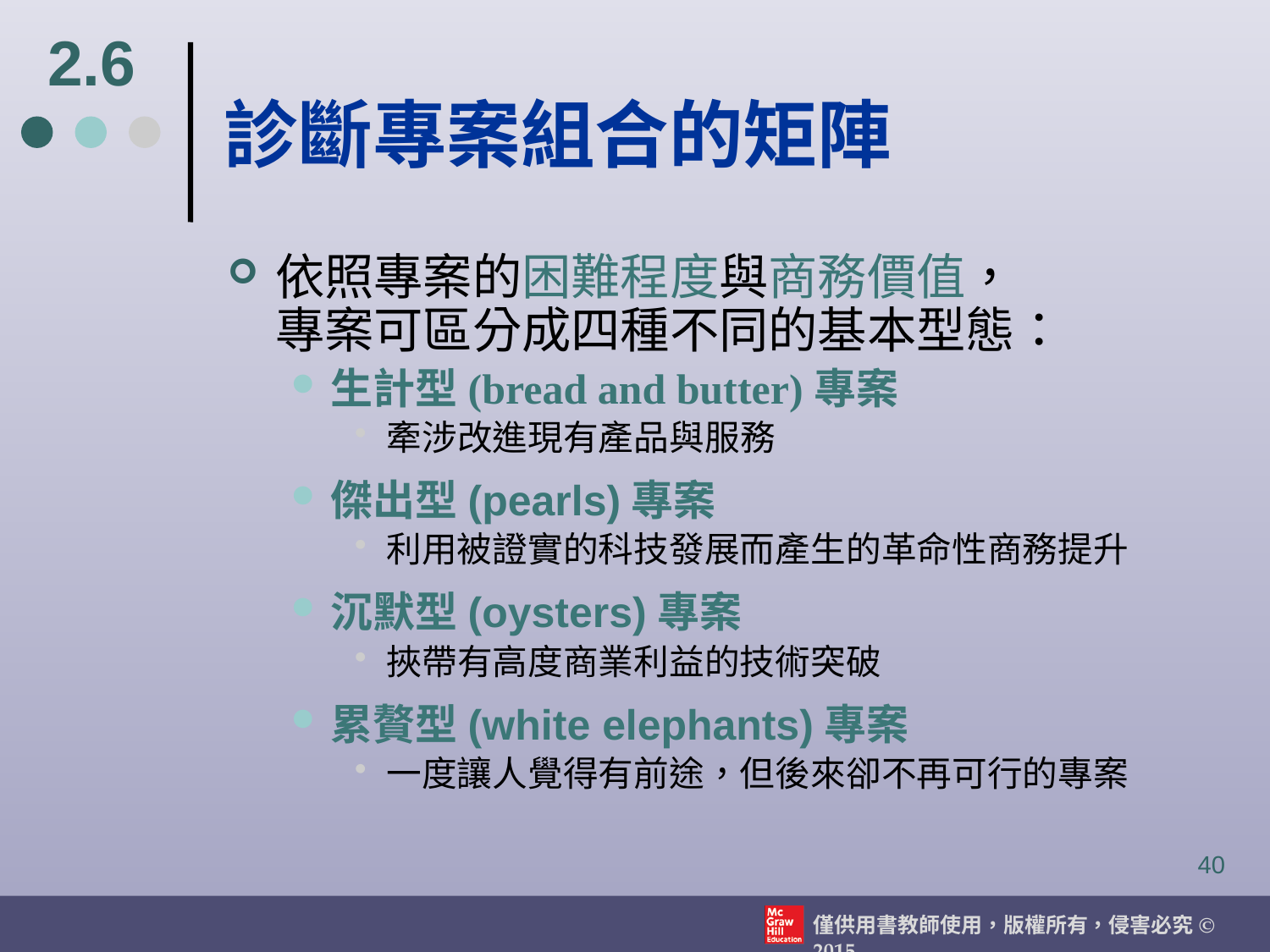

2.6
# 診斷專案組合的矩陣
依照專案的困難程度與商務價值，
專案可區分成四種不同的基本型態：
生計型(bread and butter)專案
牽涉改進現有產品與服務
傑出型(pearls)專案
利用被證實的科技發展而產生的革命性商務提升
沉默型(oysters)專案
挾帶有高度商業利益的技術突破
累贅型(white elephants)專案
一度讓人覺得有前途，但後來卻不再可行的專案
40